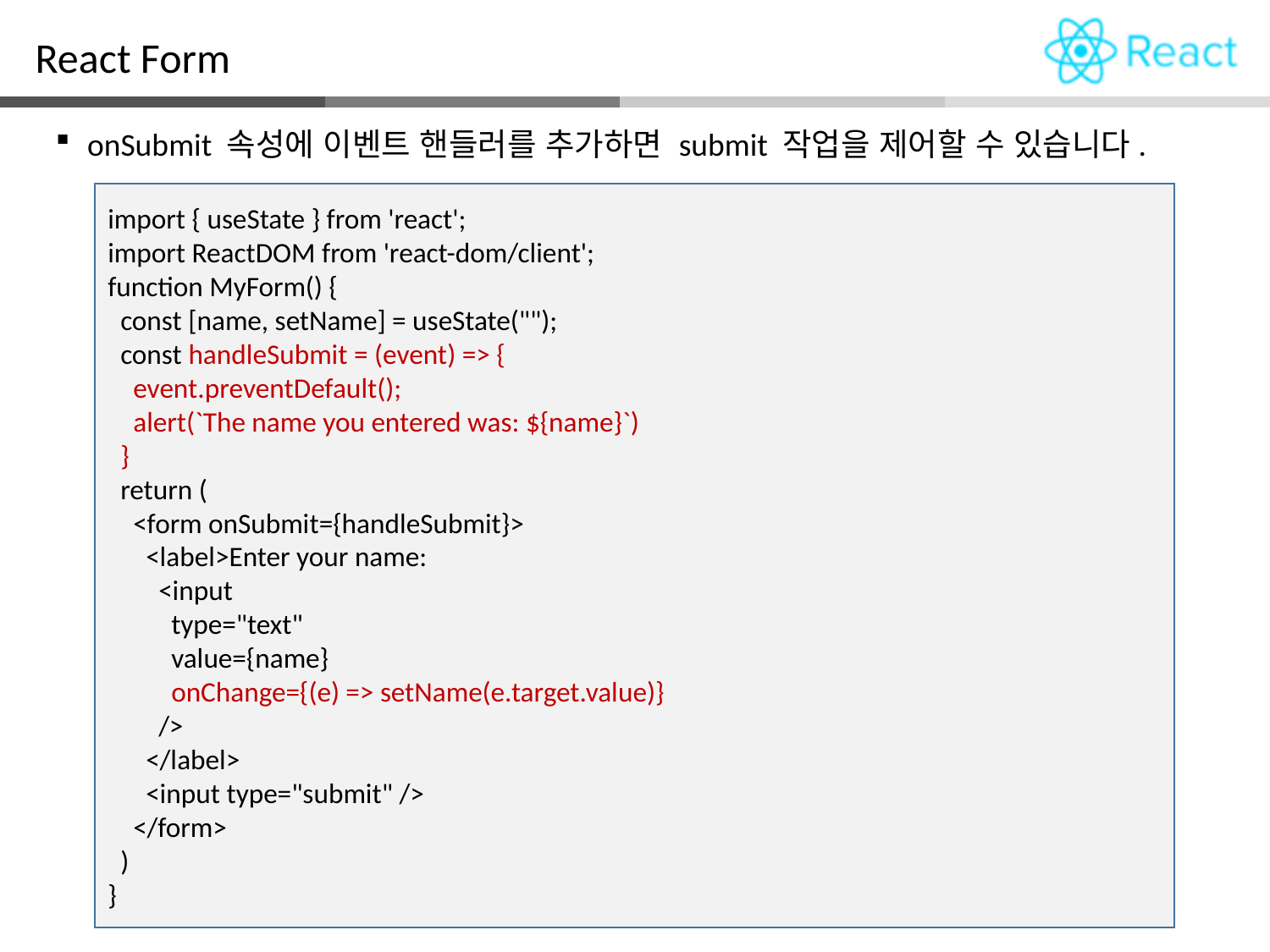

React Form
onSubmit 속성에 이벤트 핸들러를 추가하면 submit 작업을 제어할 수 있습니다.

import { useState } from 'react';
import ReactDOM from 'react-dom/client';
function MyForm() {
  const [name, setName] = useState("");
  const handleSubmit = (event) => {
    event.preventDefault();
    alert(`The name you entered was: ${name}`)
  }
  return (
    <form onSubmit={handleSubmit}>
      <label>Enter your name:
        <input
          type="text"
          value={name}
          onChange={(e) => setName(e.target.value)}
        />
      </label>
      <input type="submit" />
    </form>
  )
}